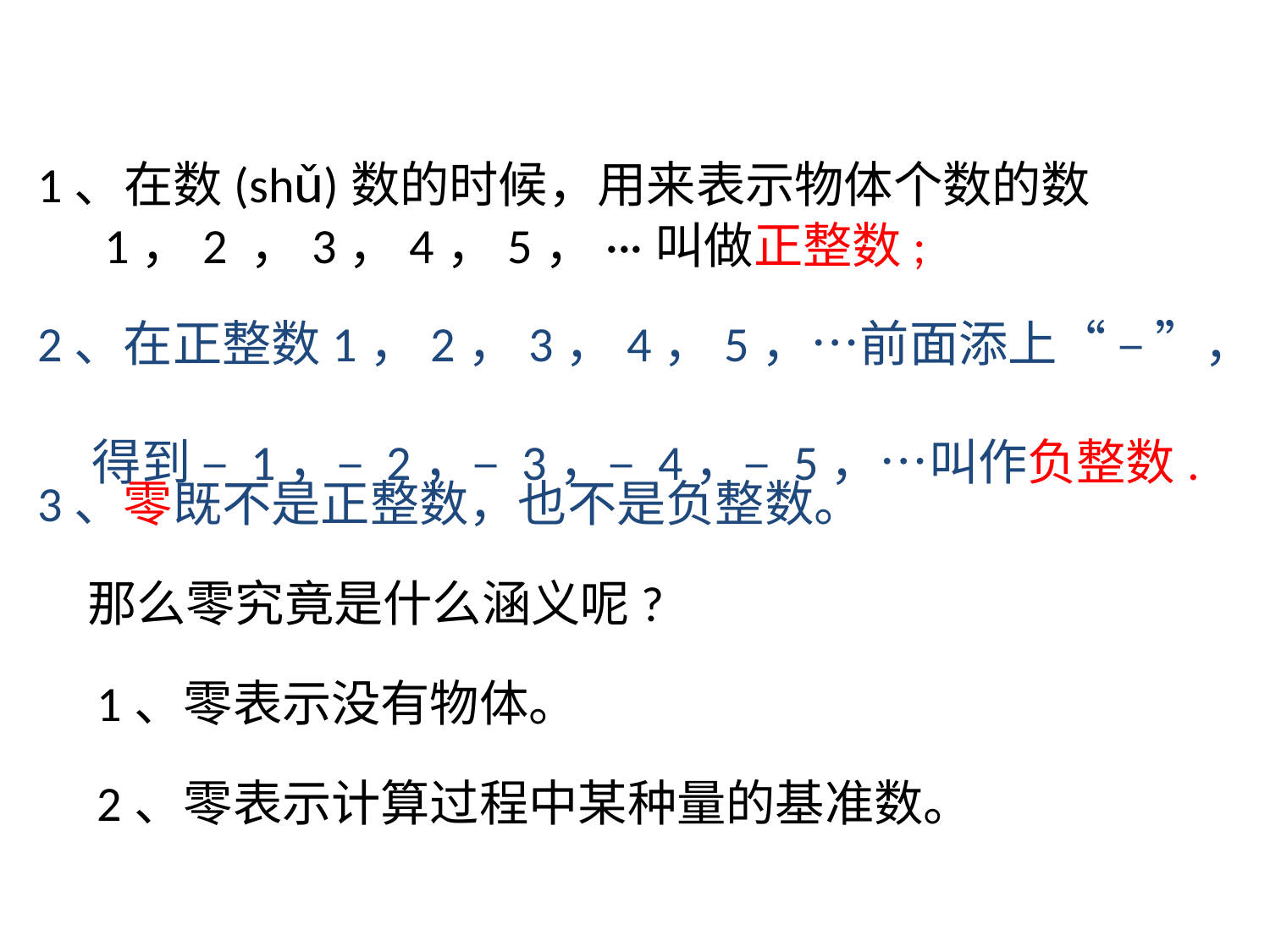

# 1、在数(shǔ)数的时候，用来表示物体个数的数 1，2 ，3，4，5，···叫做正整数;
2、在正整数1，2，3，4，5，…前面添上“ – ”，
     得到 – 1，– 2，– 3，– 4，– 5，…叫作负整数.
3、零既不是正整数，也不是负整数。
那么零究竟是什么涵义呢?
1、零表示没有物体。
2、零表示计算过程中某种量的基准数。